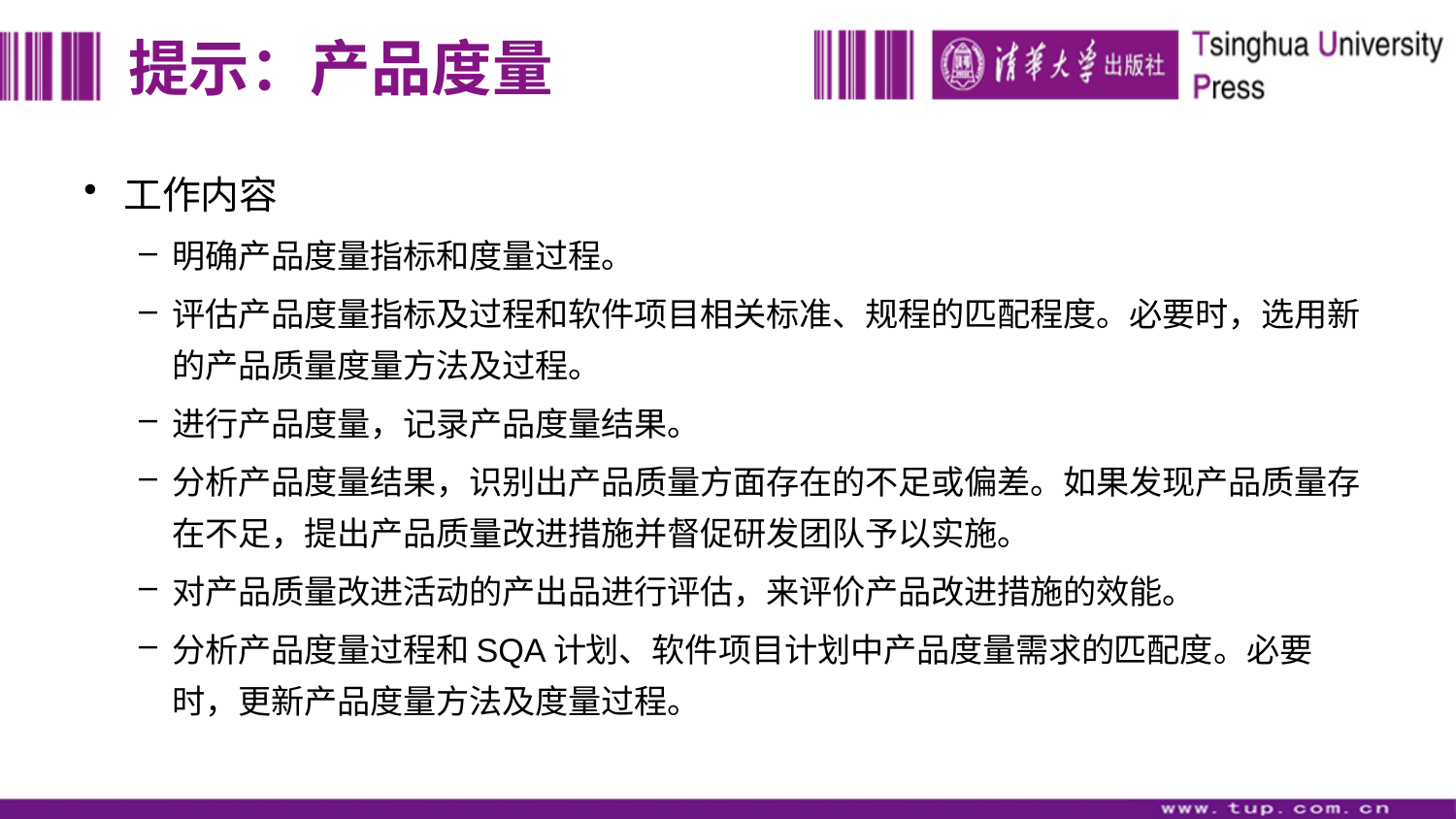

# 提示：产品度量
工作内容
明确产品度量指标和度量过程。
评估产品度量指标及过程和软件项目相关标准、规程的匹配程度。必要时，选用新的产品质量度量方法及过程。
进行产品度量，记录产品度量结果。
分析产品度量结果，识别出产品质量方面存在的不足或偏差。如果发现产品质量存在不足，提出产品质量改进措施并督促研发团队予以实施。
对产品质量改进活动的产出品进行评估，来评价产品改进措施的效能。
分析产品度量过程和SQA计划、软件项目计划中产品度量需求的匹配度。必要时，更新产品度量方法及度量过程。